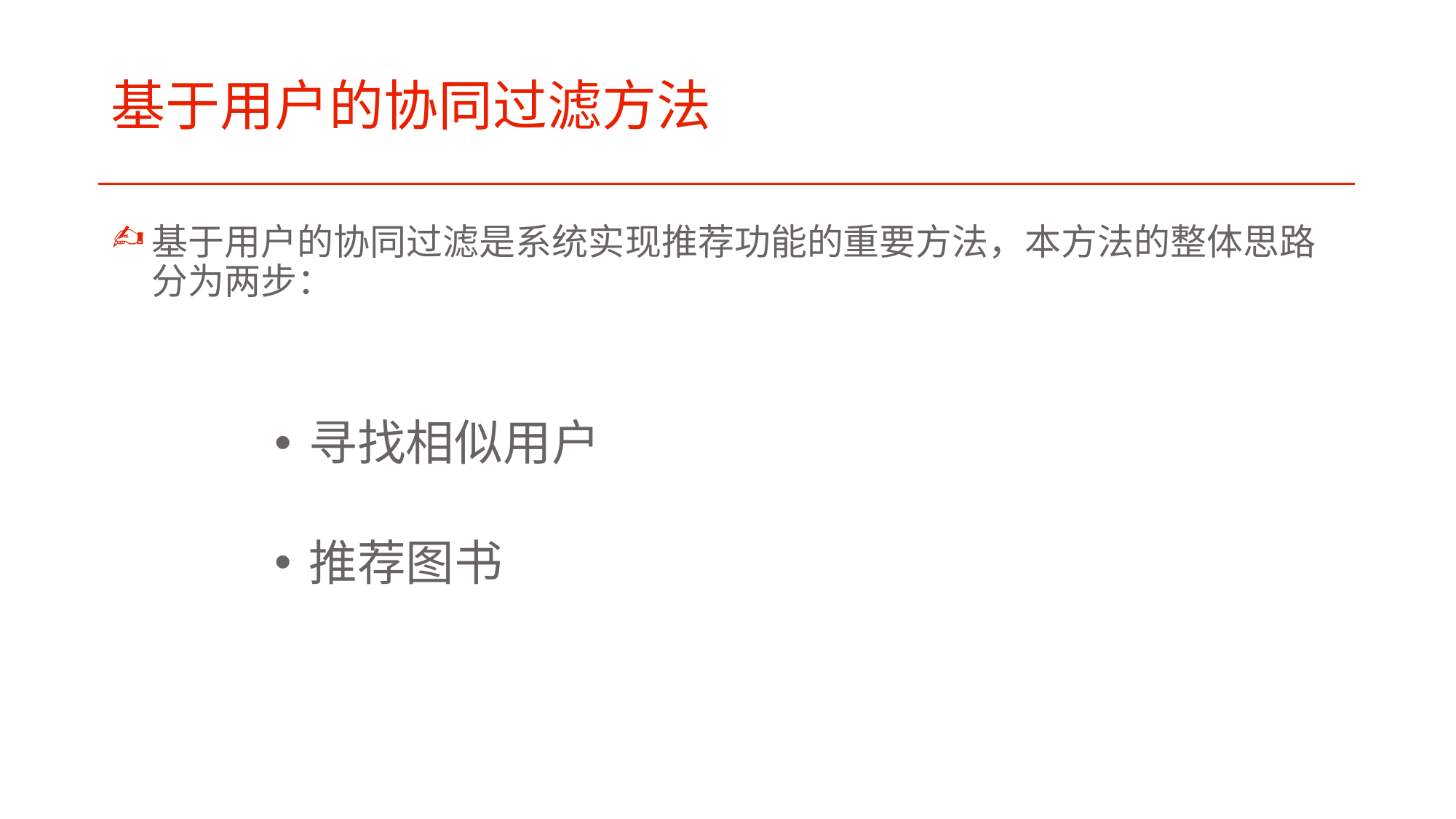

# 基于用户的协同过滤方法
基于用户的协同过滤是系统实现推荐功能的重要方法，本方法的整体思路分为两步：

寻找相似用户

推荐图书